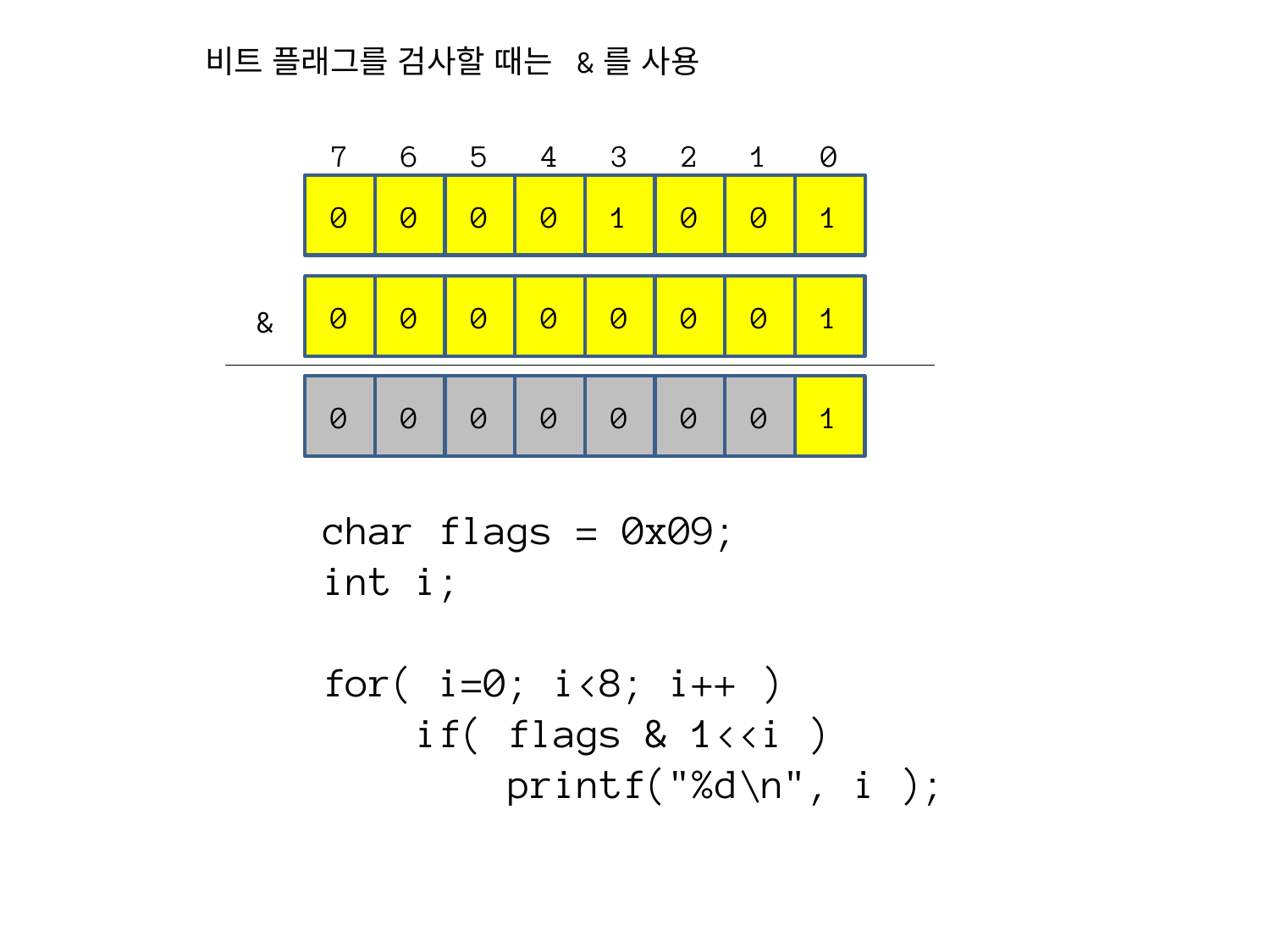

비트 플래그를 검사할 때는  &를 사용
7
6
5
4
3
2
1
0
0
0
0
0
1
0
0
1
0
0
0
0
0
0
0
1
&
0
0
0
0
0
0
0
1
char flags = 0x09;
int i;

for( i=0; i<8; i++ )
    if( flags & 1<<i )
        printf("%d\n", i );